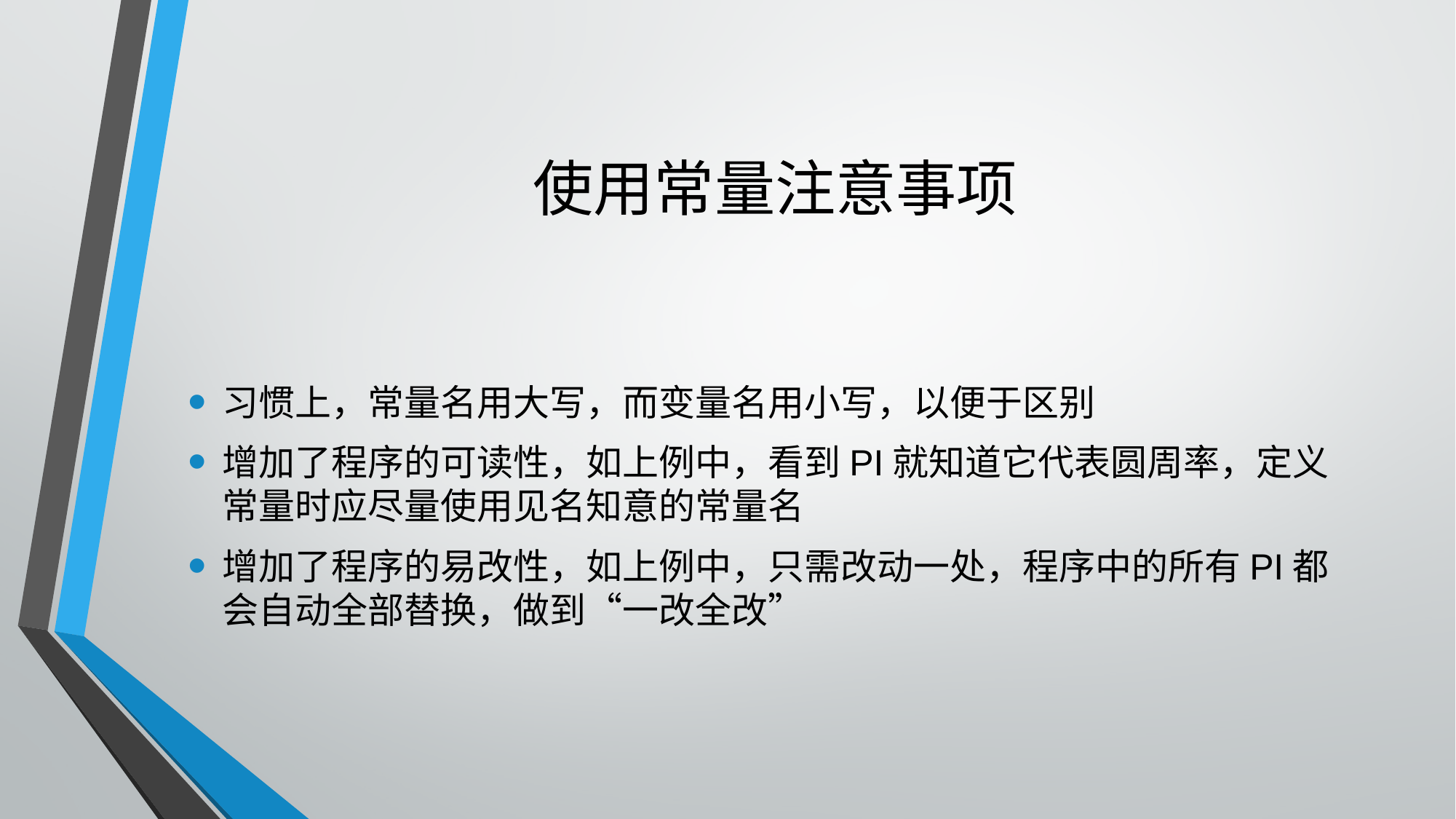

# 使用常量注意事项
习惯上，常量名用大写，而变量名用小写，以便于区别
增加了程序的可读性，如上例中，看到PI就知道它代表圆周率，定义常量时应尽量使用见名知意的常量名
增加了程序的易改性，如上例中，只需改动一处，程序中的所有PI都会自动全部替换，做到“一改全改”